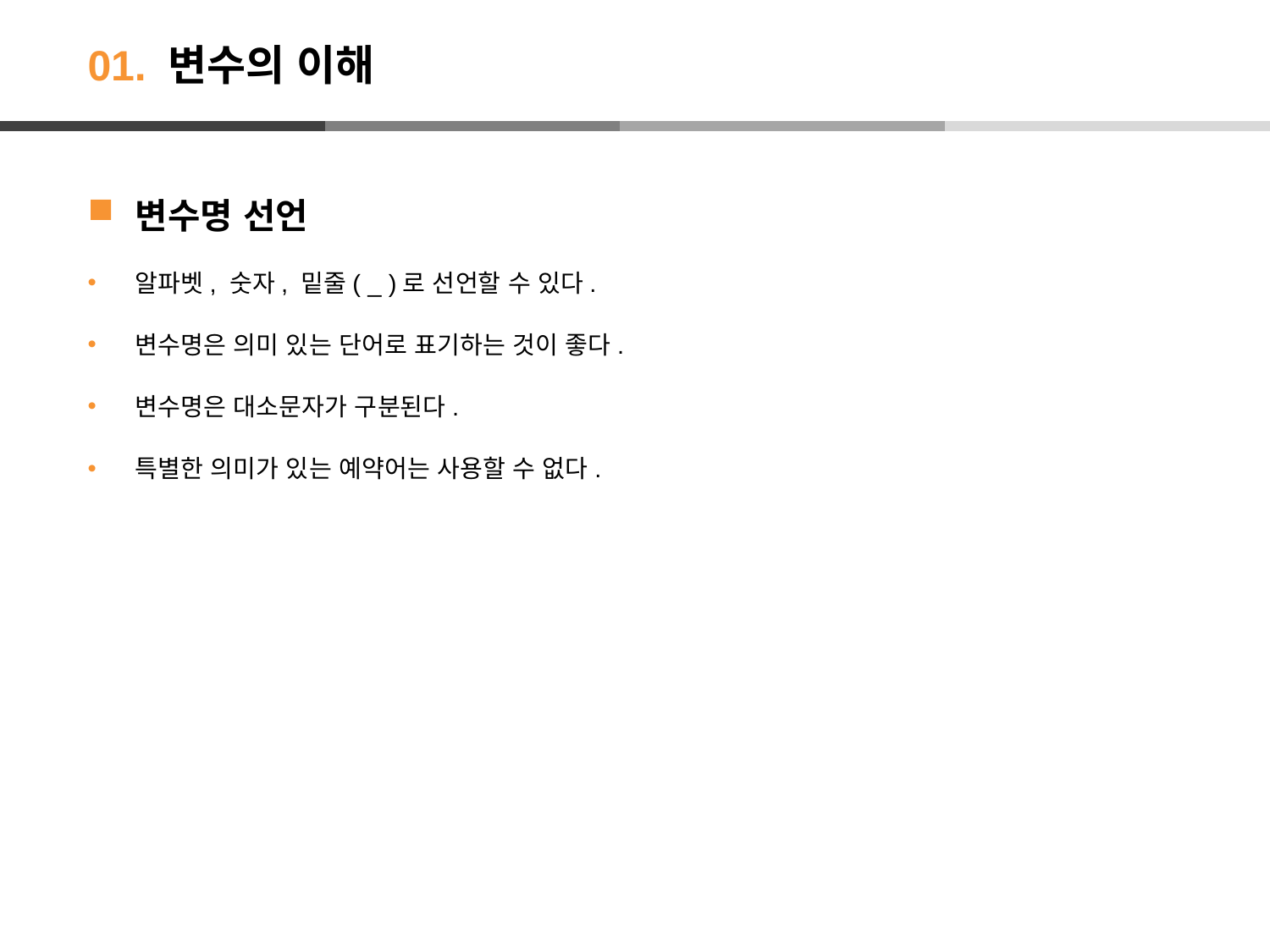

# 01. 변수의 이해
변수명 선언
알파벳, 숫자, 밑줄( _ )로 선언할 수 있다.
변수명은 의미 있는 단어로 표기하는 것이 좋다.
변수명은 대소문자가 구분된다.
특별한 의미가 있는 예약어는 사용할 수 없다.